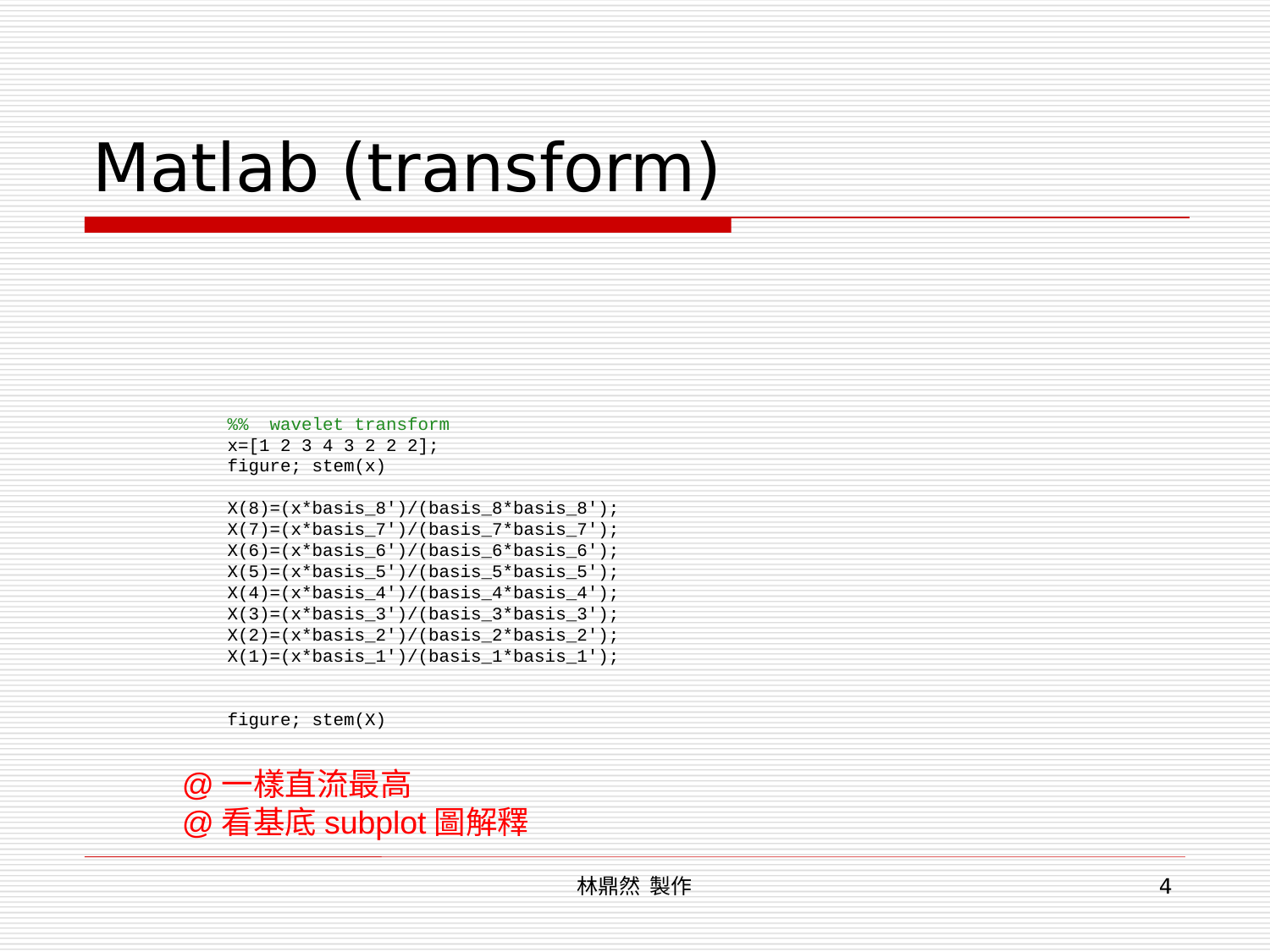

# Matlab (transform)
%%  wavelet transform
x=[1 2 3 4 3 2 2 2];
figure; stem(x)

X(8)=(x*basis_8')/(basis_8*basis_8');
X(7)=(x*basis_7')/(basis_7*basis_7');
X(6)=(x*basis_6')/(basis_6*basis_6');
X(5)=(x*basis_5')/(basis_5*basis_5');
X(4)=(x*basis_4')/(basis_4*basis_4');
X(3)=(x*basis_3')/(basis_3*basis_3');
X(2)=(x*basis_2')/(basis_2*basis_2');
X(1)=(x*basis_1')/(basis_1*basis_1');

figure; stem(X)
@一樣直流最高
@看基底subplot圖解釋
林鼎然  製作
4